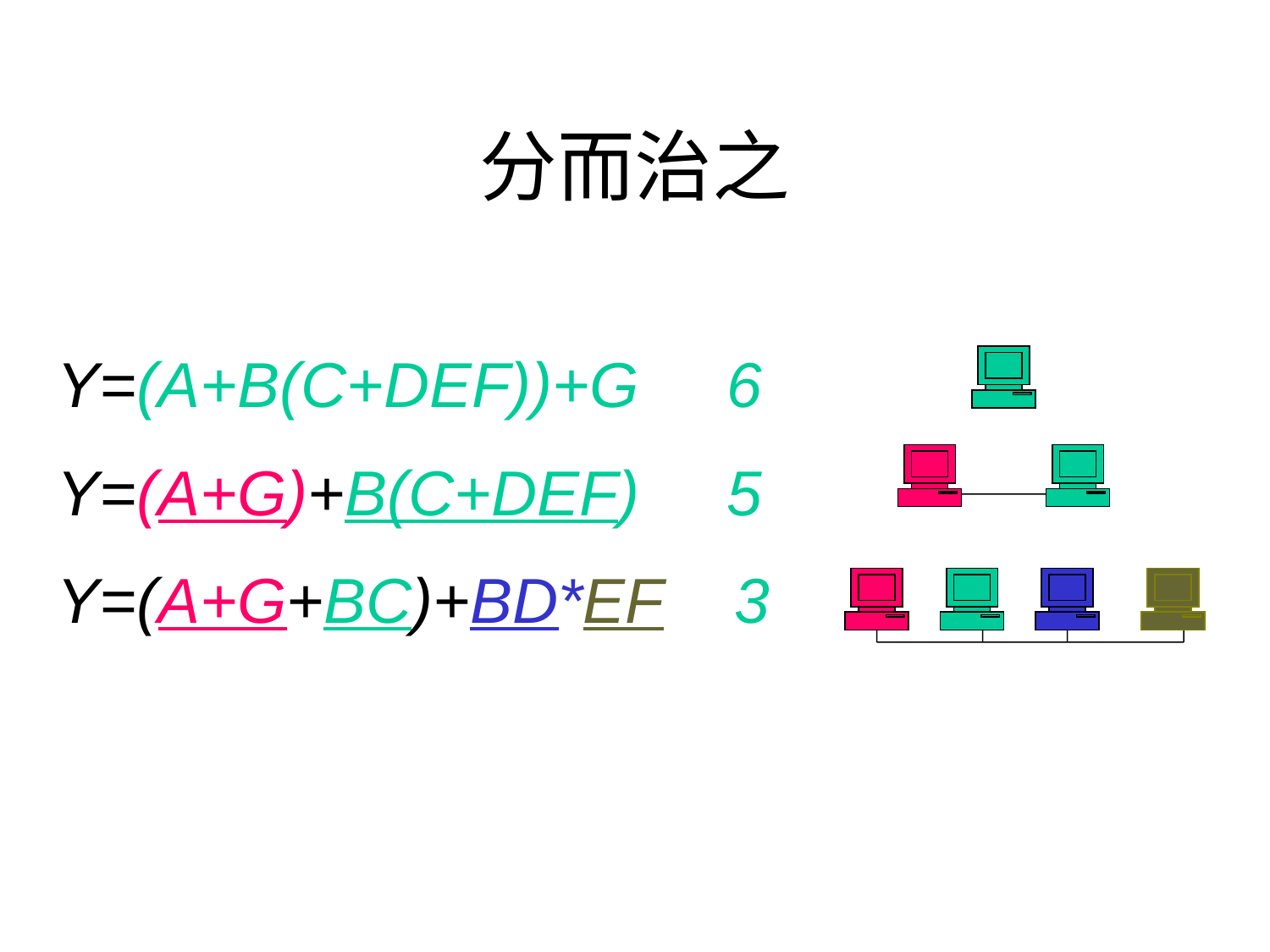

# 分而治之
Y=(A+B(C+DEF))+G     6
Y=(A+G)+B(C+DEF)     5
Y=(A+G+BC)+BD*EF    3